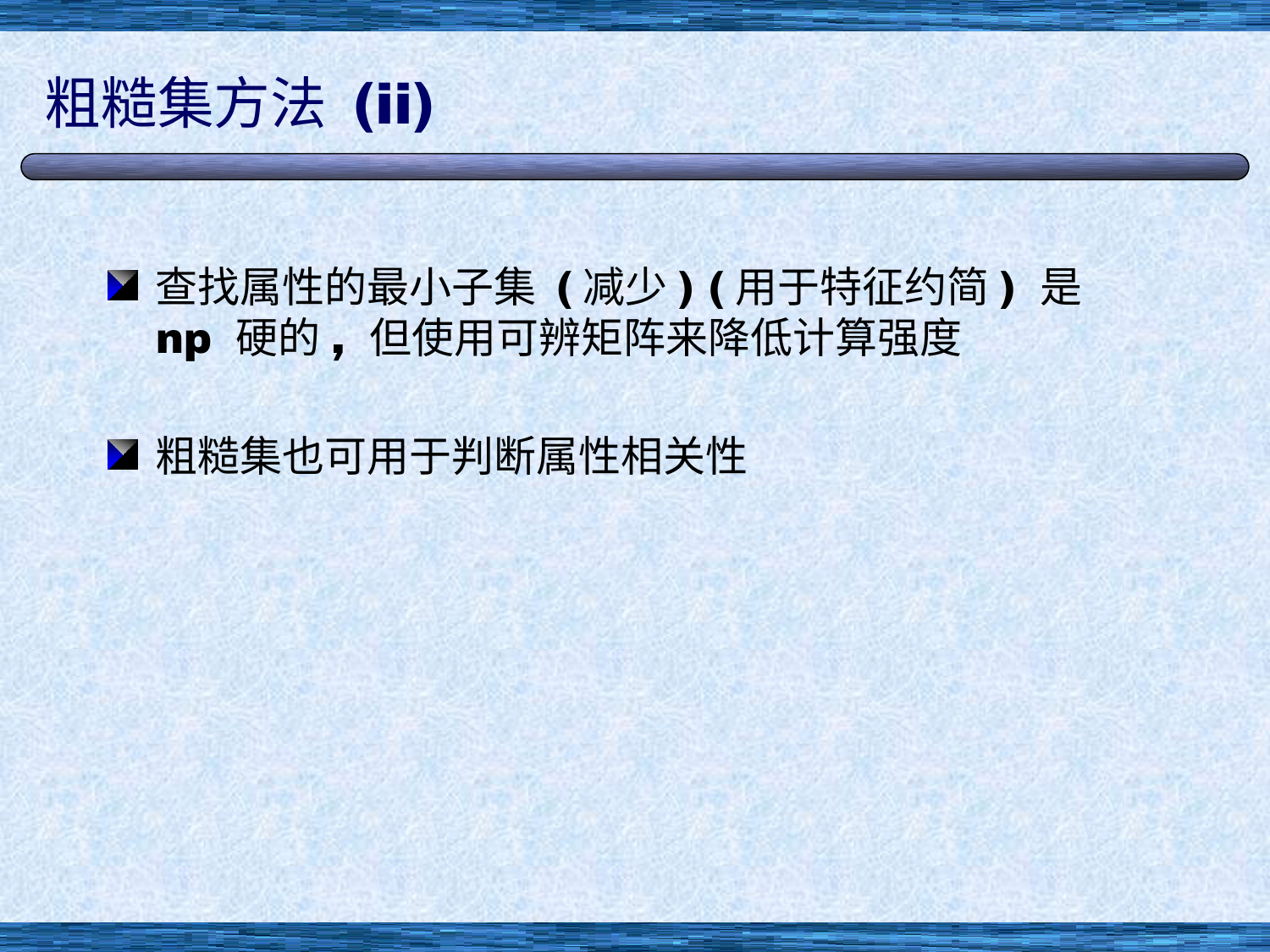

# 粗糙集方法 (ii)
查找属性的最小子集 (减少) (用于特征约简) 是 np 硬的, 但使用可辨矩阵来降低计算强度

粗糙集也可用于判断属性相关性